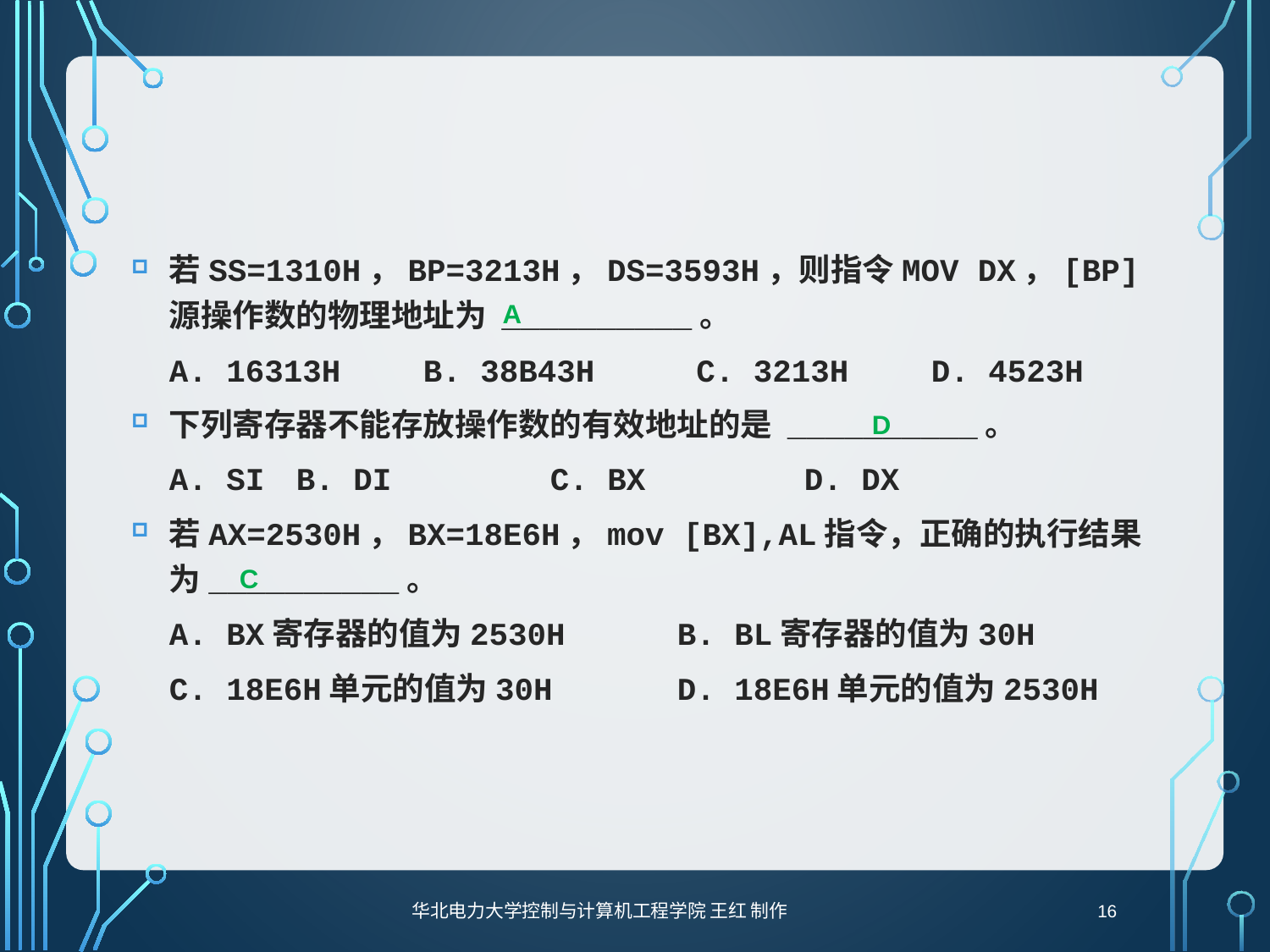

#
若SS=1310H，BP=3213H，DS=3593H，则指令MOV DX，[BP]源操作数的物理地址为 __________。
A. 16313H 	B. 38B43H	 C. 3213H 	D. 4523H
下列寄存器不能存放操作数的有效地址的是 __________。
A. SI 	B. DI 		C. BX 		D. DX
若AX=2530H，BX=18E6H，mov [BX],AL指令，正确的执行结果为__________。
A. BX寄存器的值为2530H 	B. BL寄存器的值为30H
C. 18E6H单元的值为30H 	D. 18E6H单元的值为2530H
A
D
C
16
华北电力大学控制与计算机工程学院 王红 制作